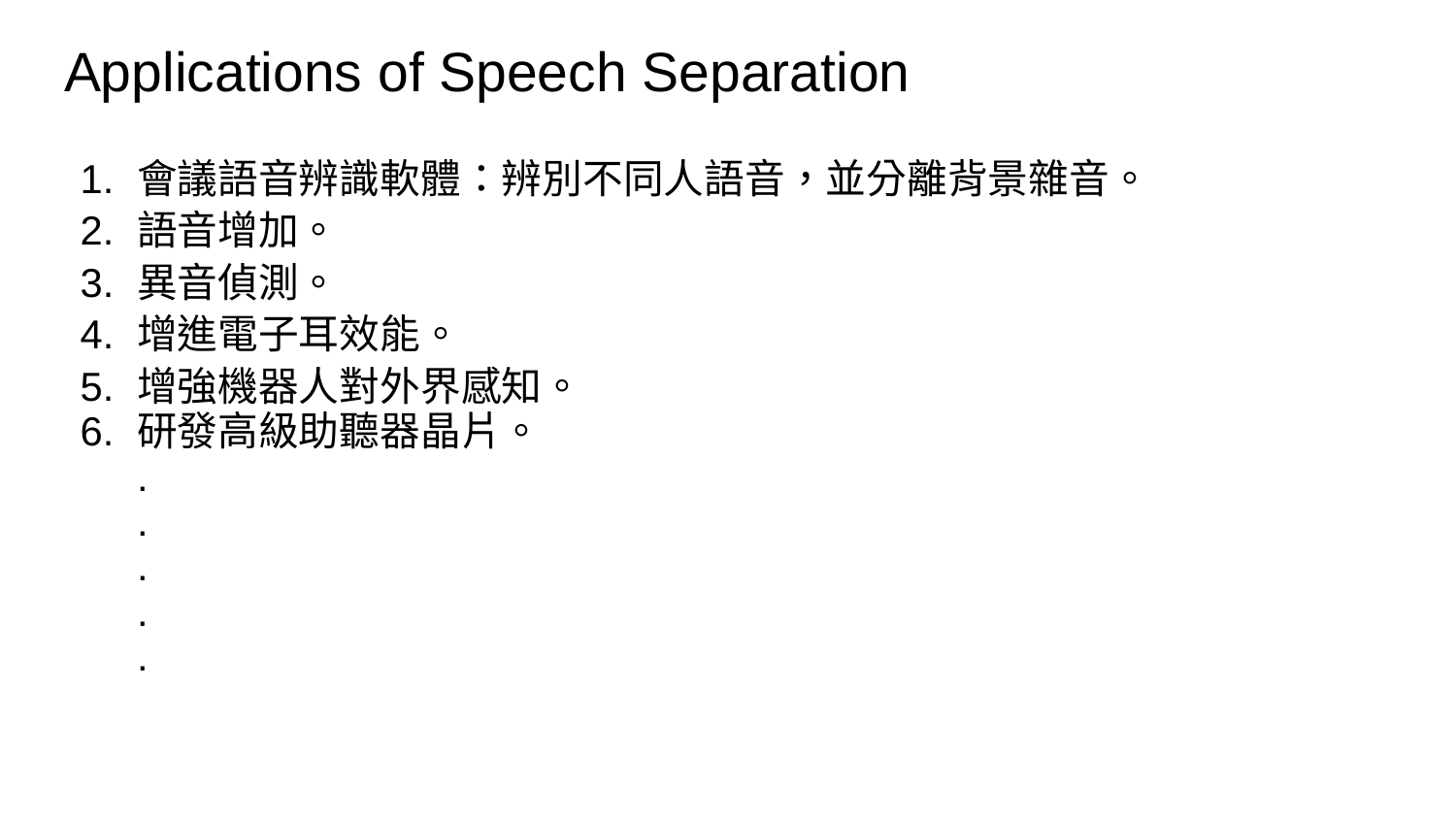

# Applications of Speech Separation
會議語音辨識軟體：辨別不同人語音，並分離背景雜音。
語音增加。
異音偵測。
增進電子耳效能。
增強機器人對外界感知。
研發高級助聽器晶片。
.
.
.
.
.